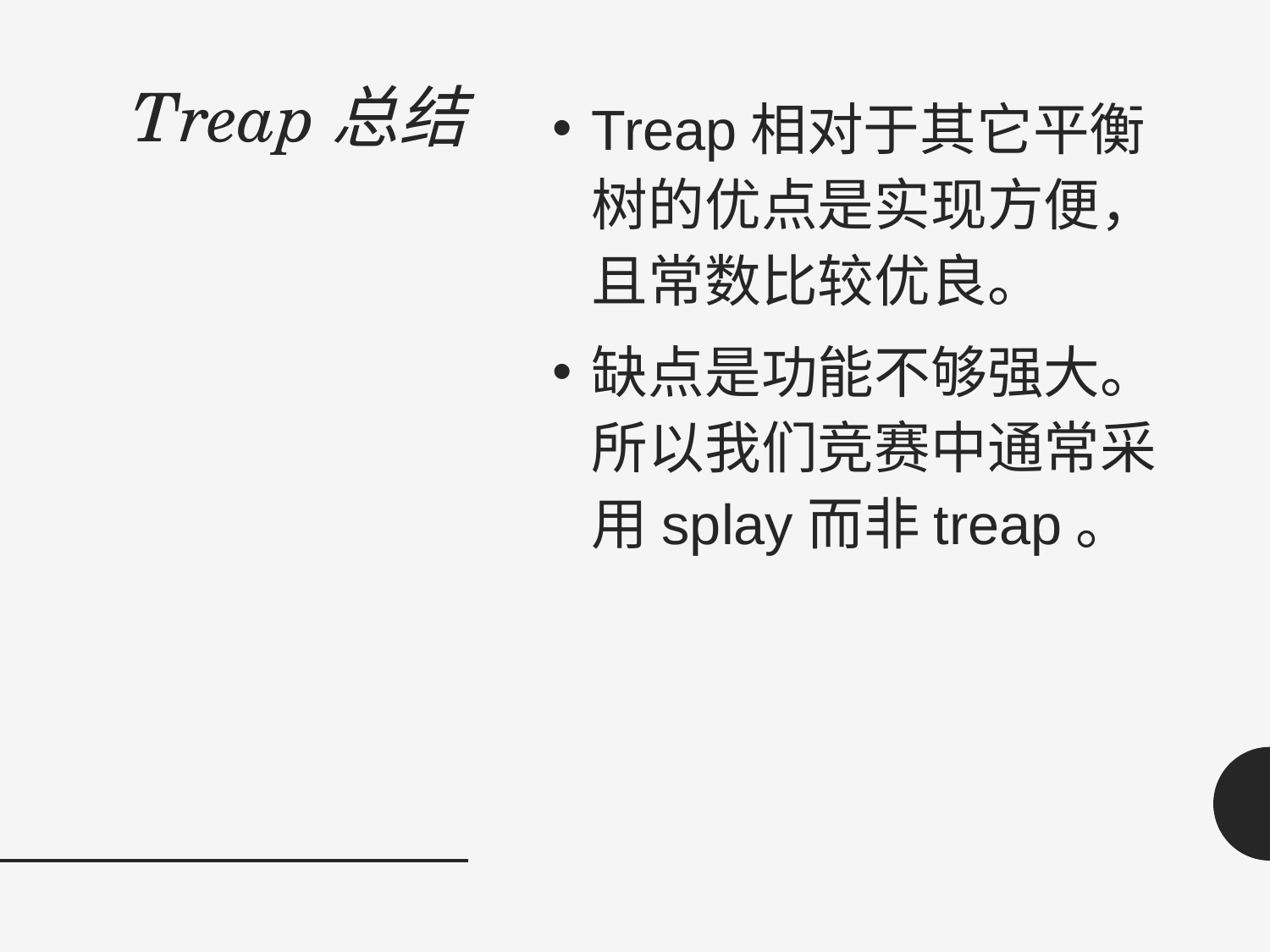

# Treap总结
Treap相对于其它平衡树的优点是实现方便，且常数比较优良。
缺点是功能不够强大。所以我们竞赛中通常采用splay而非treap。